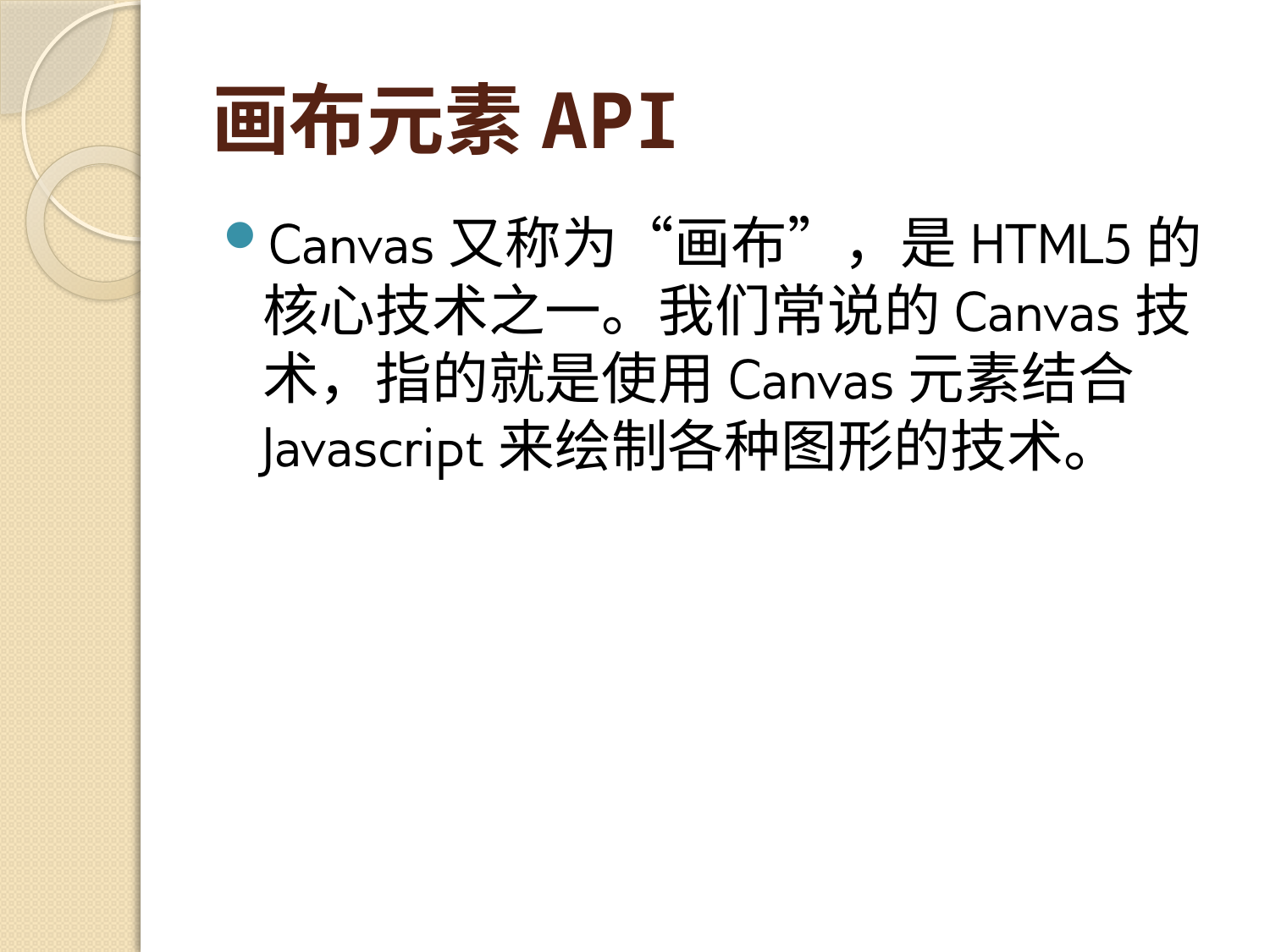

# 画布元素API
Canvas又称为“画布”，是HTML5的核心技术之一。我们常说的Canvas技术，指的就是使用Canvas元素结合Javascript来绘制各种图形的技术。